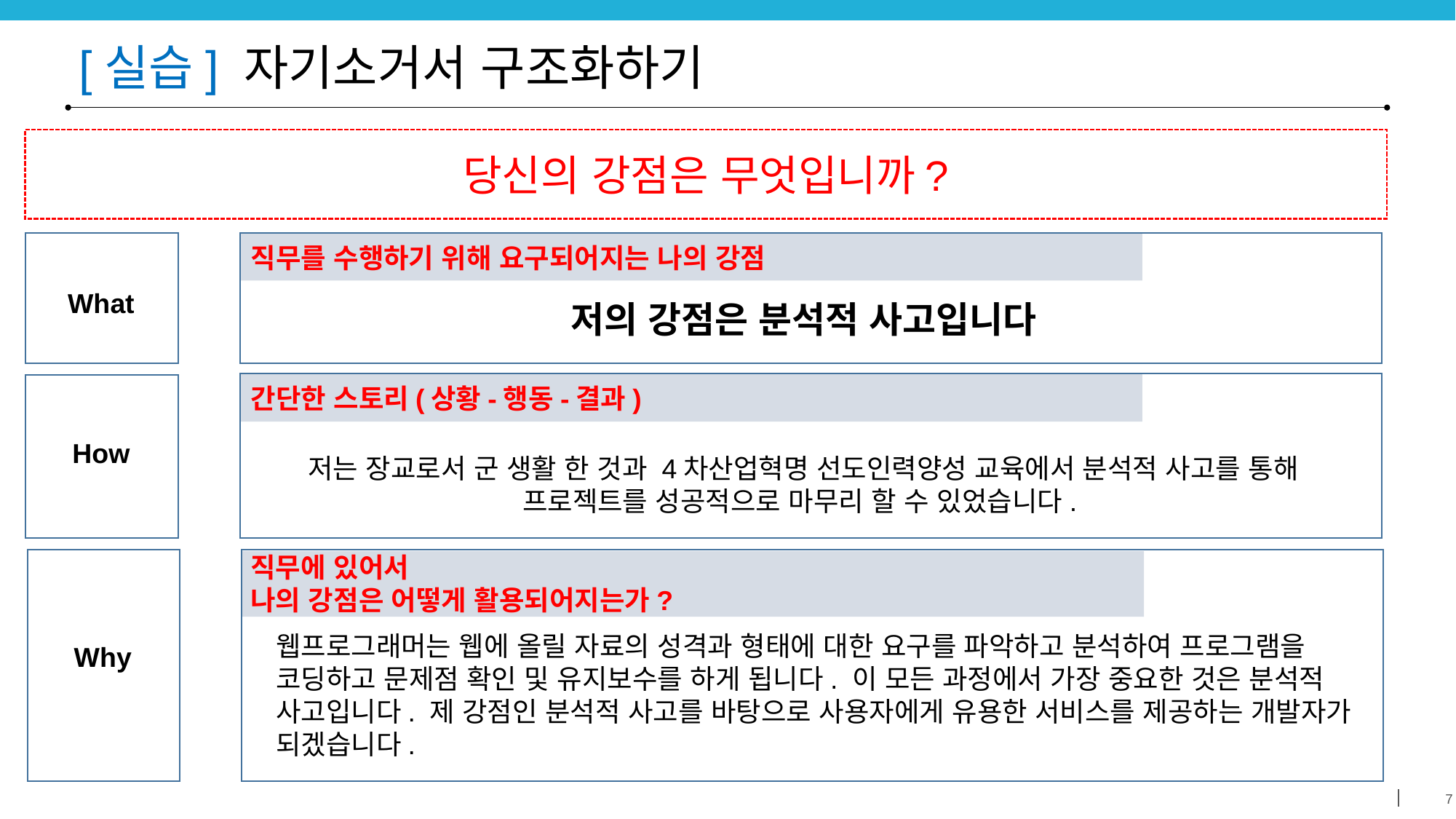

# [실습] 자기소거서 구조화하기
당신의 강점은 무엇입니까?

What

직무를 수행하기 위해 요구되어지는 나의 강점
저의 강점은 분석적 사고입니다

간단한 스토리(상황-행동-결과)

How
저는 장교로서 군 생활 한 것과 4차산업혁명 선도인력양성 교육에서 분석적 사고를 통해 프로젝트를 성공적으로 마무리 할 수 있었습니다.

Why

직무에 있어서
나의 강점은 어떻게 활용되어지는가?
웹프로그래머는 웹에 올릴 자료의 성격과 형태에 대한 요구를 파악하고 분석하여 프로그램을 코딩하고 문제점 확인 및 유지보수를 하게 됩니다. 이 모든 과정에서 가장 중요한 것은 분석적 사고입니다. 제 강점인 분석적 사고를 바탕으로 사용자에게 유용한 서비스를 제공하는 개발자가 되겠습니다.